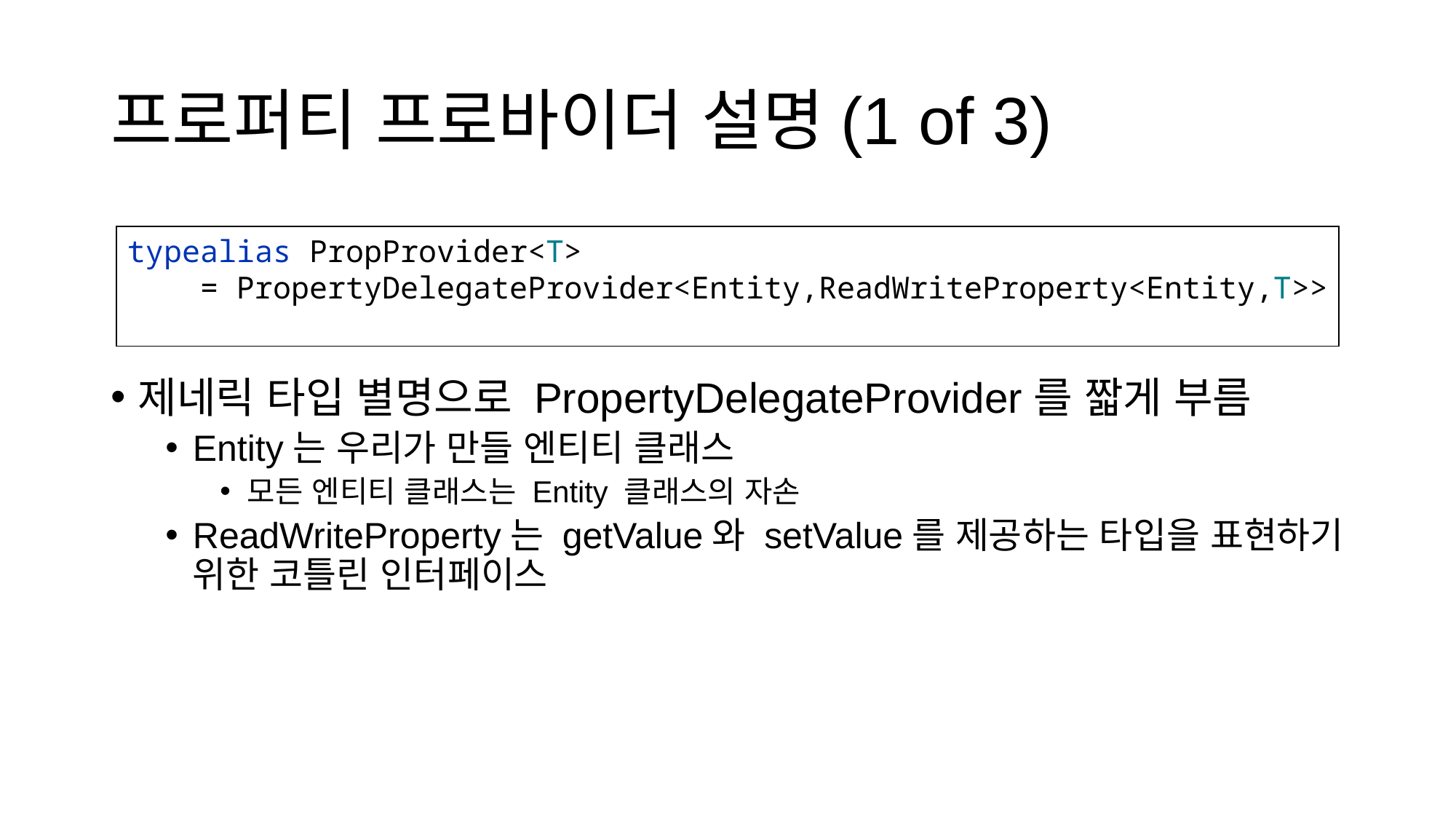

# 프로퍼티 프로바이더 설명(1 of 3)
typealias PropProvider<T>
    = PropertyDelegateProvider<Entity,ReadWriteProperty<Entity,T>>
제네릭 타입 별명으로 PropertyDelegateProvider를 짧게 부름
Entity는 우리가 만들 엔티티 클래스
모든 엔티티 클래스는 Entity 클래스의 자손
ReadWriteProperty는 getValue와 setValue를 제공하는 타입을 표현하기 위한 코틀린 인터페이스